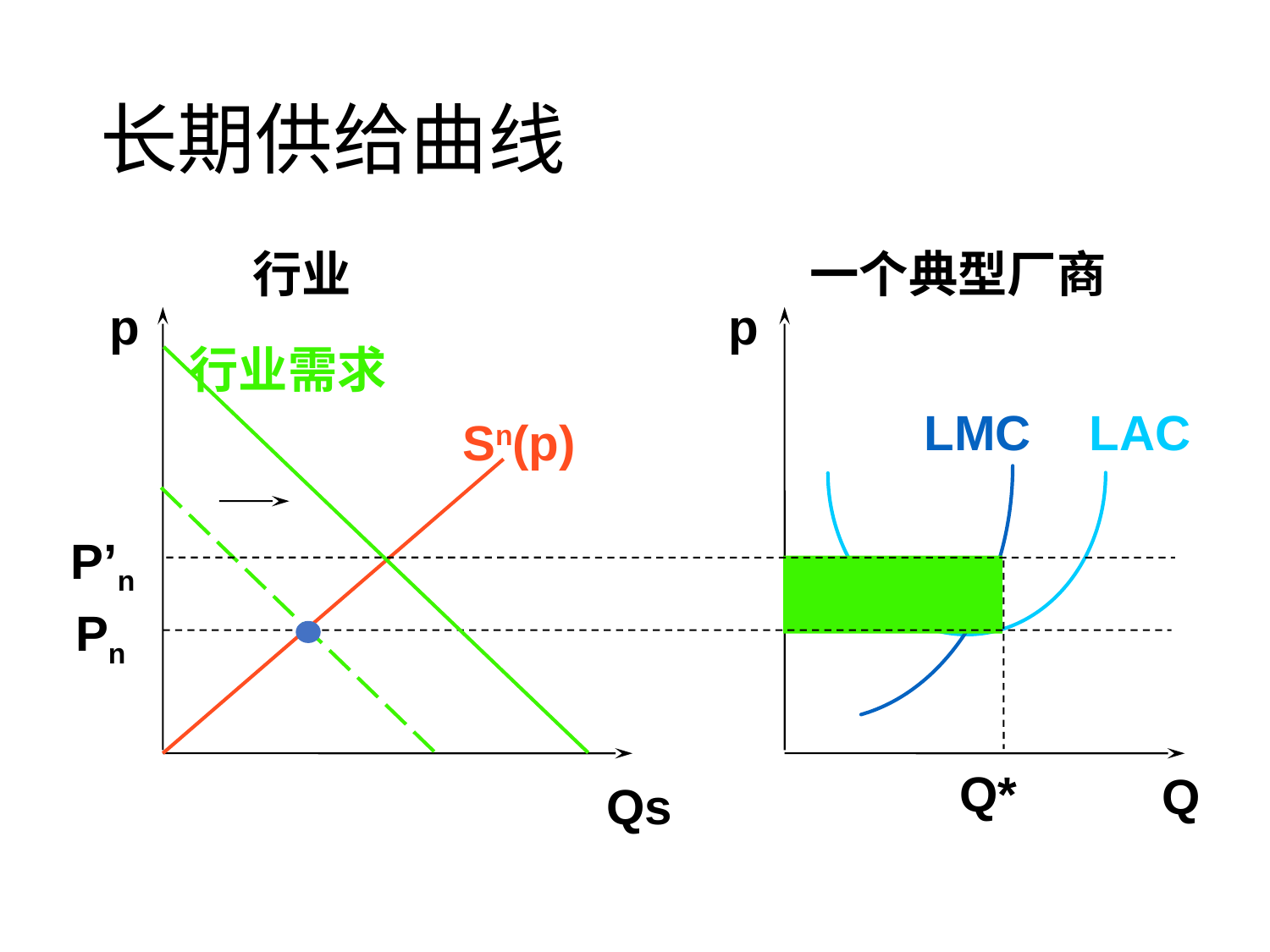

# 长期供给曲线
行业
一个典型厂商

p
p

行业需求

LMC
LAC
Sn(p)

P’n

Pn

Q*
Q
Qs